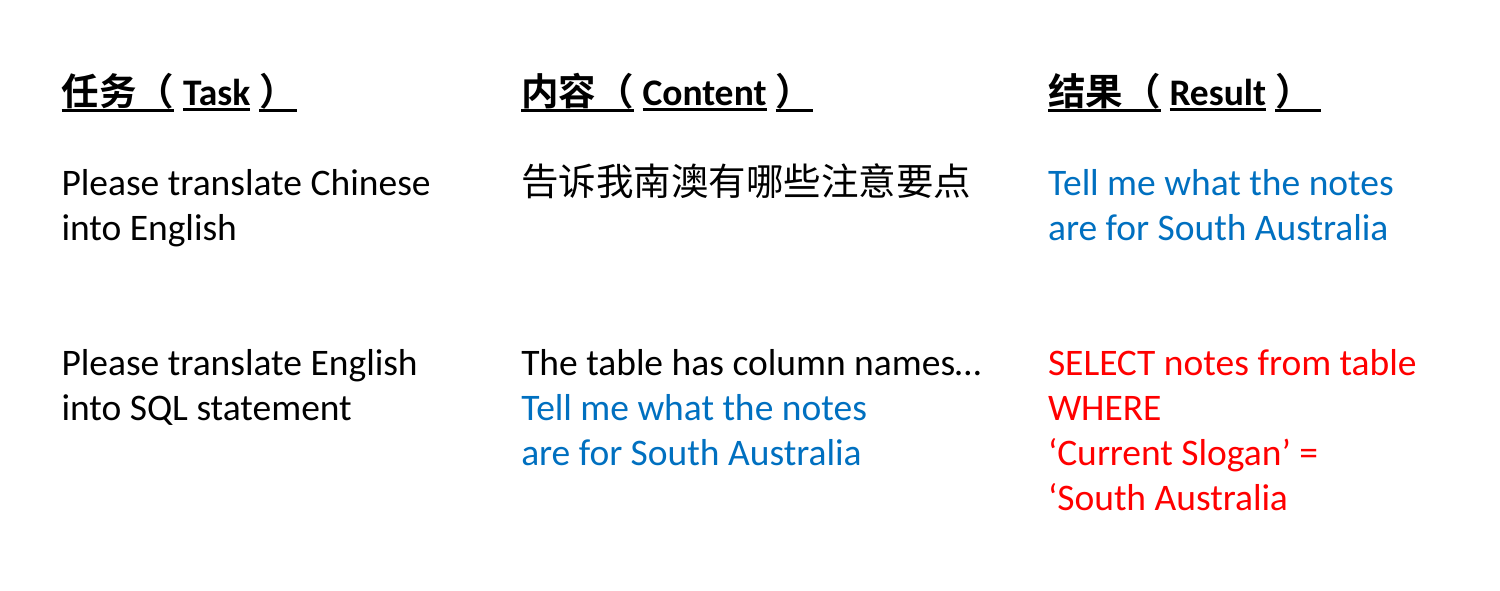

任务（Task）

Please translate Chinese into English

Please translate English into SQL statement
内容（Content）

告诉我南澳有哪些注意要点

The table has column names…
Tell me what the notes
are for South Australia

结果（Result）

Tell me what the notes
are for South Australia

SELECT notes from table
WHERE
‘Current Slogan’ =
‘South Australia